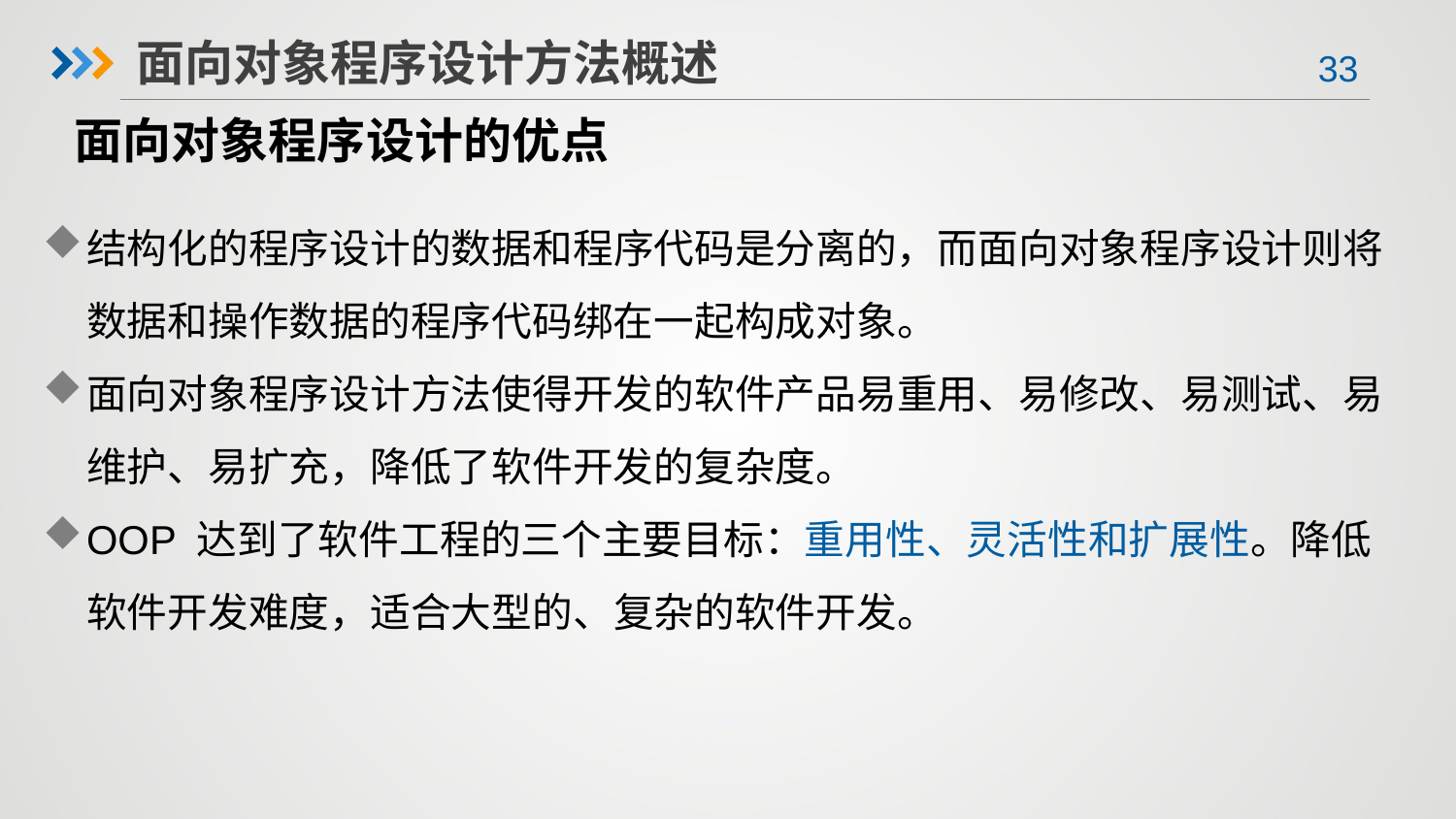

面向对象程序设计方法概述
面向对象程序设计的优点
结构化的程序设计的数据和程序代码是分离的，而面向对象程序设计则将数据和操作数据的程序代码绑在一起构成对象。
面向对象程序设计方法使得开发的软件产品易重用、易修改、易测试、易维护、易扩充，降低了软件开发的复杂度。
OOP 达到了软件工程的三个主要目标：重用性、灵活性和扩展性。降低软件开发难度，适合大型的、复杂的软件开发。